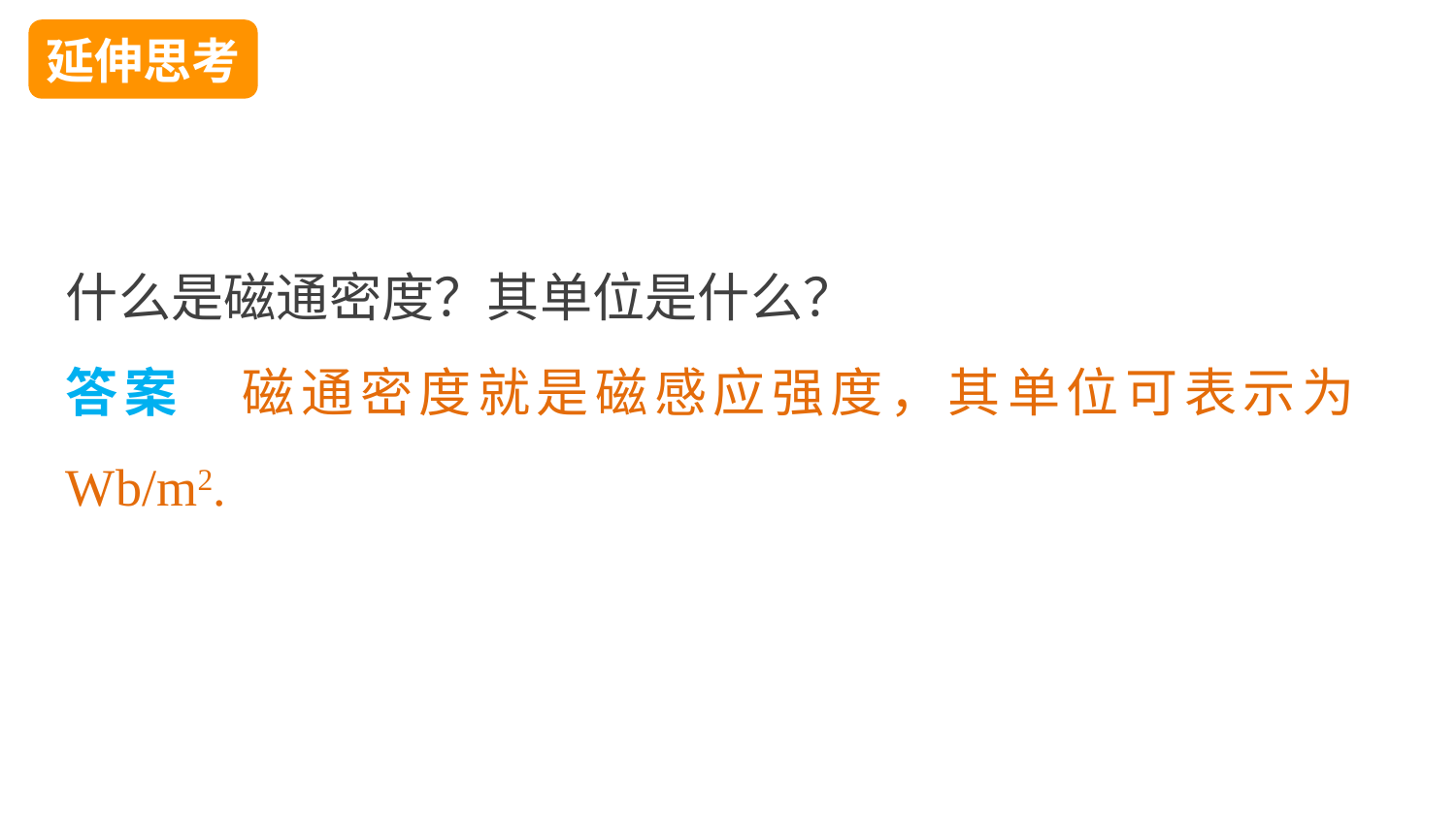

延伸思考
什么是磁通密度？其单位是什么？
答案　磁通密度就是磁感应强度，其单位可表示为Wb/m2.